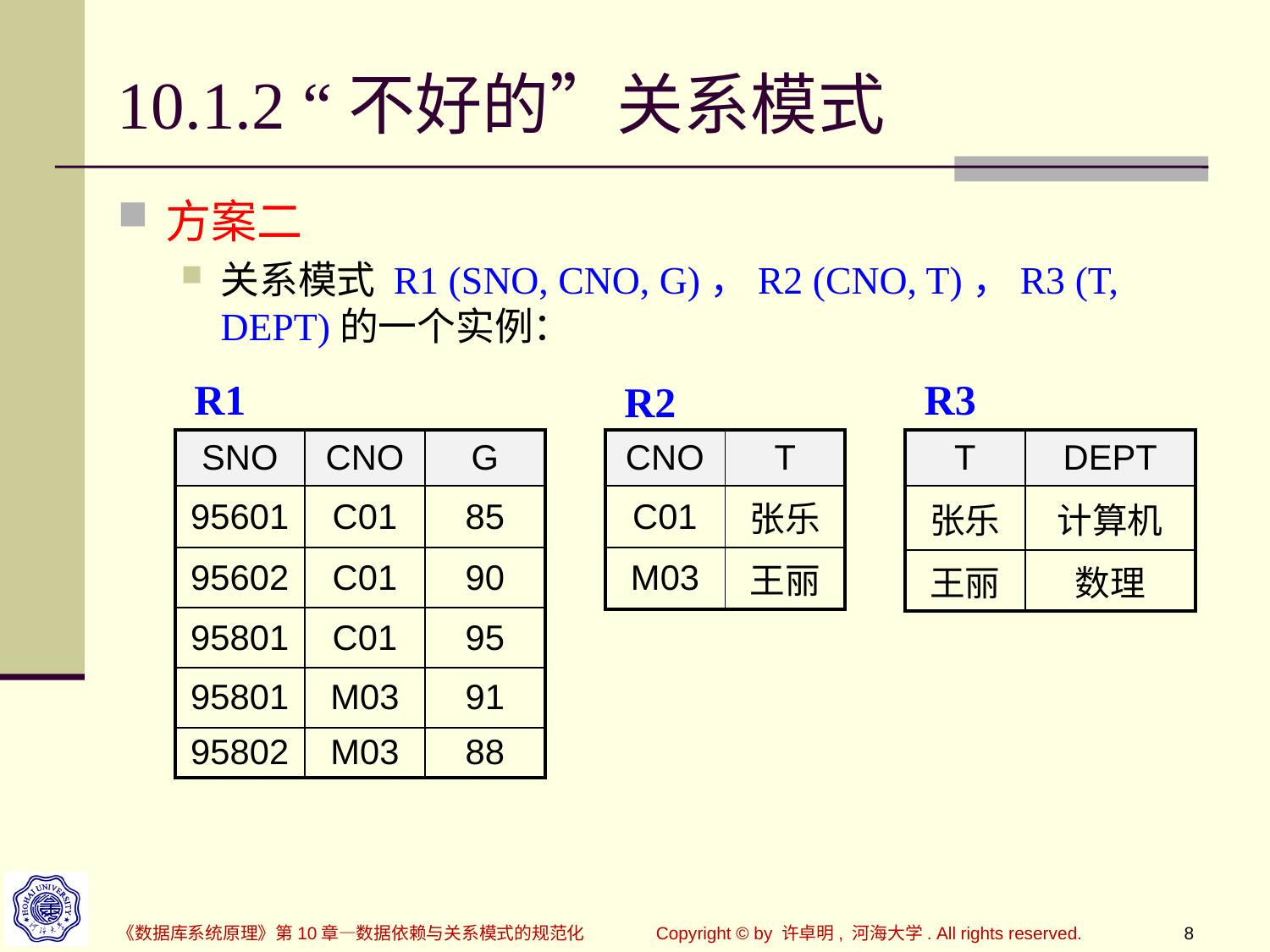

# 10.1.2 “不好的”关系模式
方案二
关系模式 R1 (SNO, CNO, G)，R2 (CNO, T)，R3 (T, DEPT)的一个实例：
R1
R3
R2
| SNO | CNO | G |
| --- | --- | --- |
| 95601 | C01 | 85 |
| 95602 | C01 | 90 |
| 95801 | C01 | 95 |
| 95801 | M03 | 91 |
| 95802 | M03 | 88 |
| CNO | T |
| --- | --- |
| C01 | 张乐 |
| M03 | 王丽 |
| T | DEPT |
| --- | --- |
| 张乐 | 计算机 |
| 王丽 | 数理 |
《数据库系统原理》第10章—数据依赖与关系模式的规范化
Copyright © by 许卓明, 河海大学. All rights reserved.
8